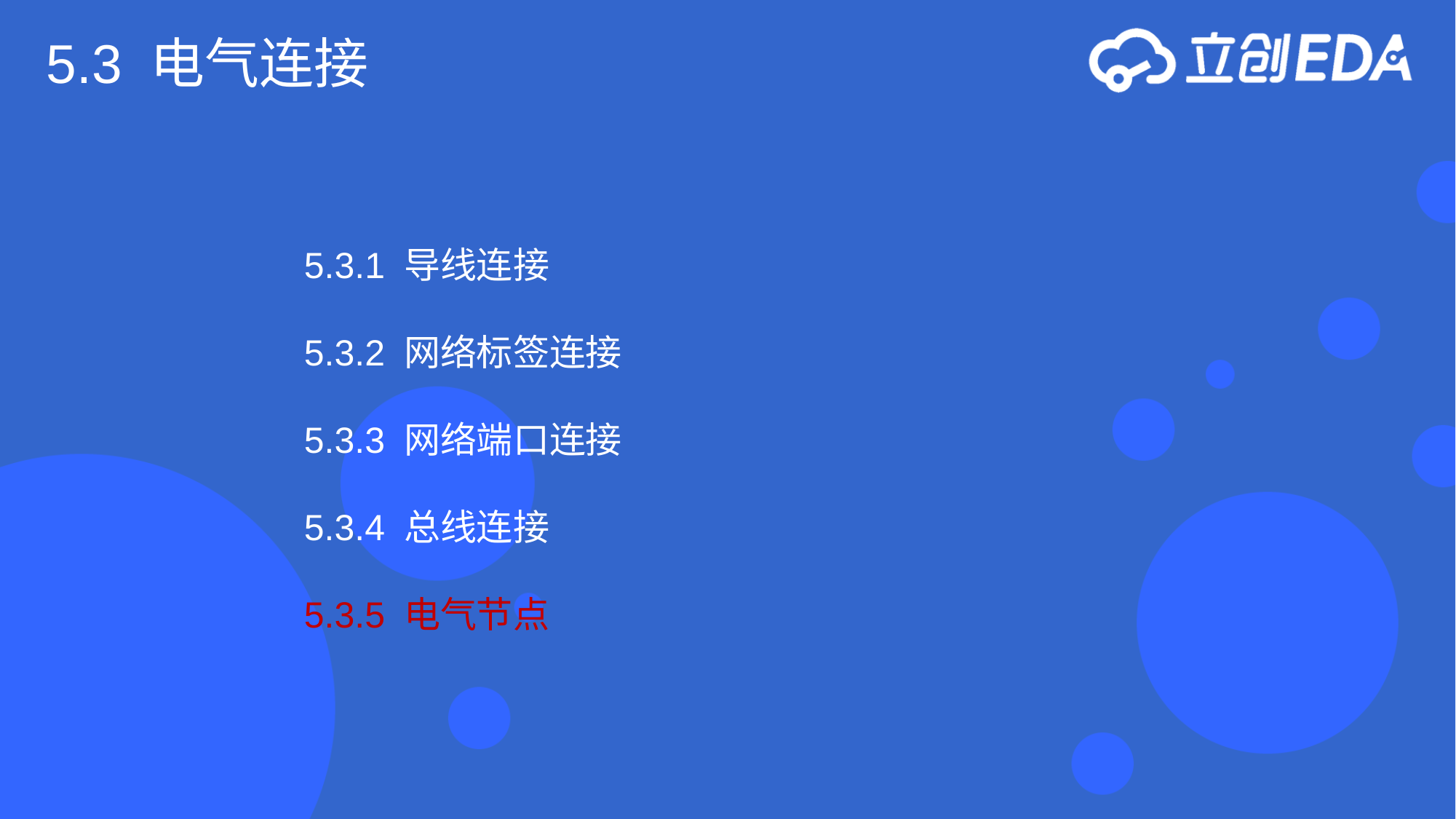

5.3 电气连接
5.3.1 导线连接

5.3.2 网络标签连接

5.3.3 网络端口连接

5.3.4 总线连接

5.3.5 电气节点